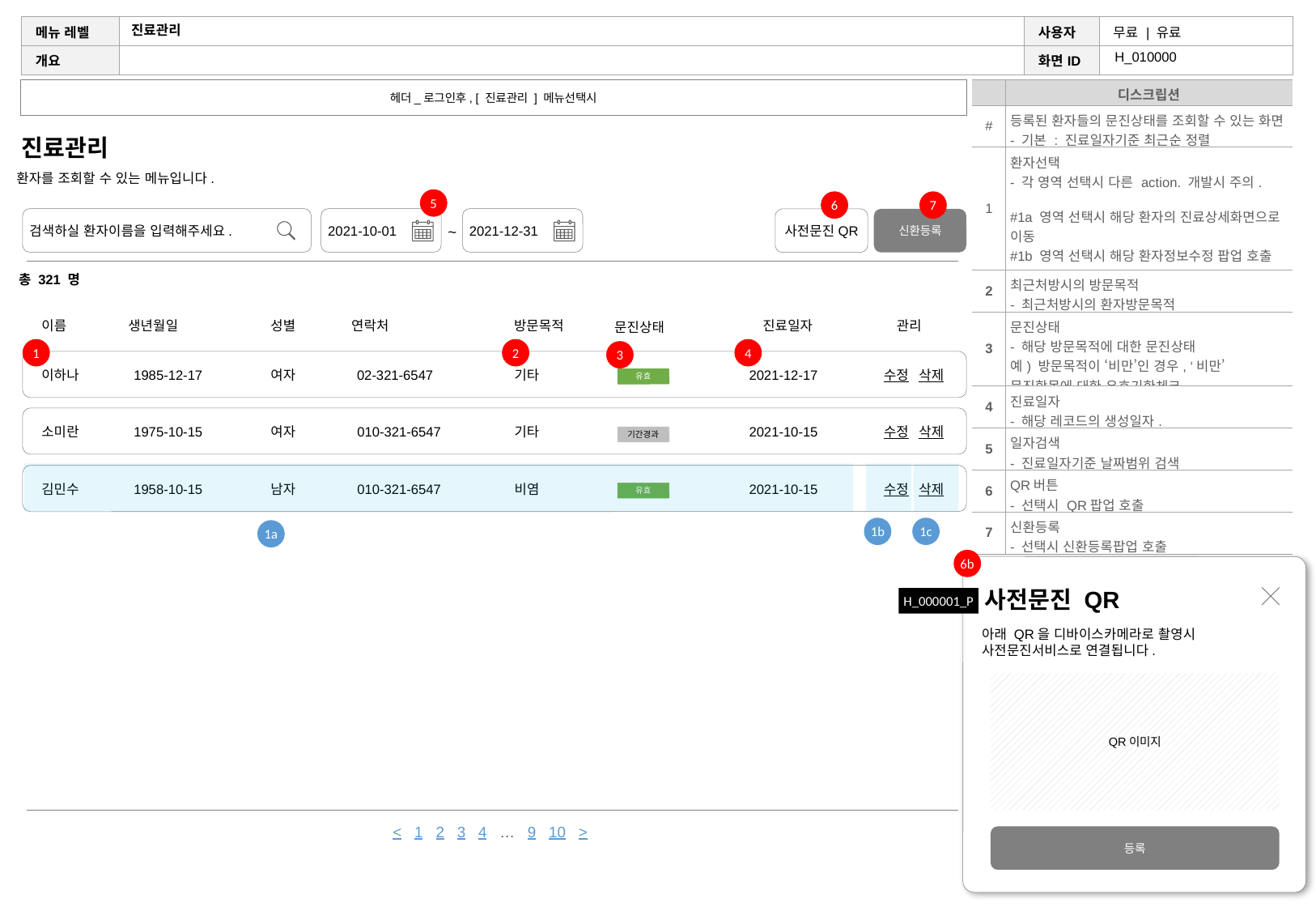

# 진료관리
H_010000

헤더_로그인후, [ 진료관리 ] 메뉴선택시
|  | 디스크립션 |
| --- | --- |
| # | 등록된 환자들의 문진상태를 조회할 수 있는 화면 - 기본 : 진료일자기준 최근순 정렬 |
| 1 | 환자선택 - 각 영역 선택시 다른 action. 개발시 주의. #1a 영역 선택시 해당 환자의 진료상세화면으로 이동 #1b 영역 선택시 해당 환자정보수정 팝업 호출 #1c 영역 선택시 해당 진료기록 삭제 |
| 2 | 최근처방시의 방문목적 - 최근처방시의 환자방문목적 |
| 3 | 문진상태 - 해당 방문목적에 대한 문진상태 예) 방문목적이 ‘비만’인 경우, ‘비만’문진항목에 대한 유효기한체크 |
| 4 | 진료일자 - 해당 레코드의 생성일자. |
| 5 | 일자검색 - 진료일자기준 날짜범위 검색 |
| 6 | QR버튼 - 선택시 QR팝업 호출 |
| 7 | 신환등록 - 선택시 신환등록팝업 호출 |
진료관리
환자를 조회할 수 있는 메뉴입니다.
5
6
7
검색하실 환자이름을 입력해주세요.

2021-10-01

2021-12-31

~
사전문진QR
신환등록
총 321 명
이름
생년월일
성별
연락처
방문목적
진료일자
관리
문진상태
1
2
4
3

이하나
1985-12-17
여자
02-321-6547
기타
2021-12-17
수정
삭제
유효

소미란
1975-10-15
여자
010-321-6547
기타
2021-10-15
수정
삭제
기간경과

김민수
1958-10-15
남자
010-321-6547
비염
2021-10-15
수정
삭제
유효
1b
1c
1a
6b

사전문진 QR
등록
H_000001_P
아래 QR을 디바이스카메라로 촬영시
사전문진서비스로 연결됩니다.
QR이미지
<   1   2   3   4   …   9   10   >